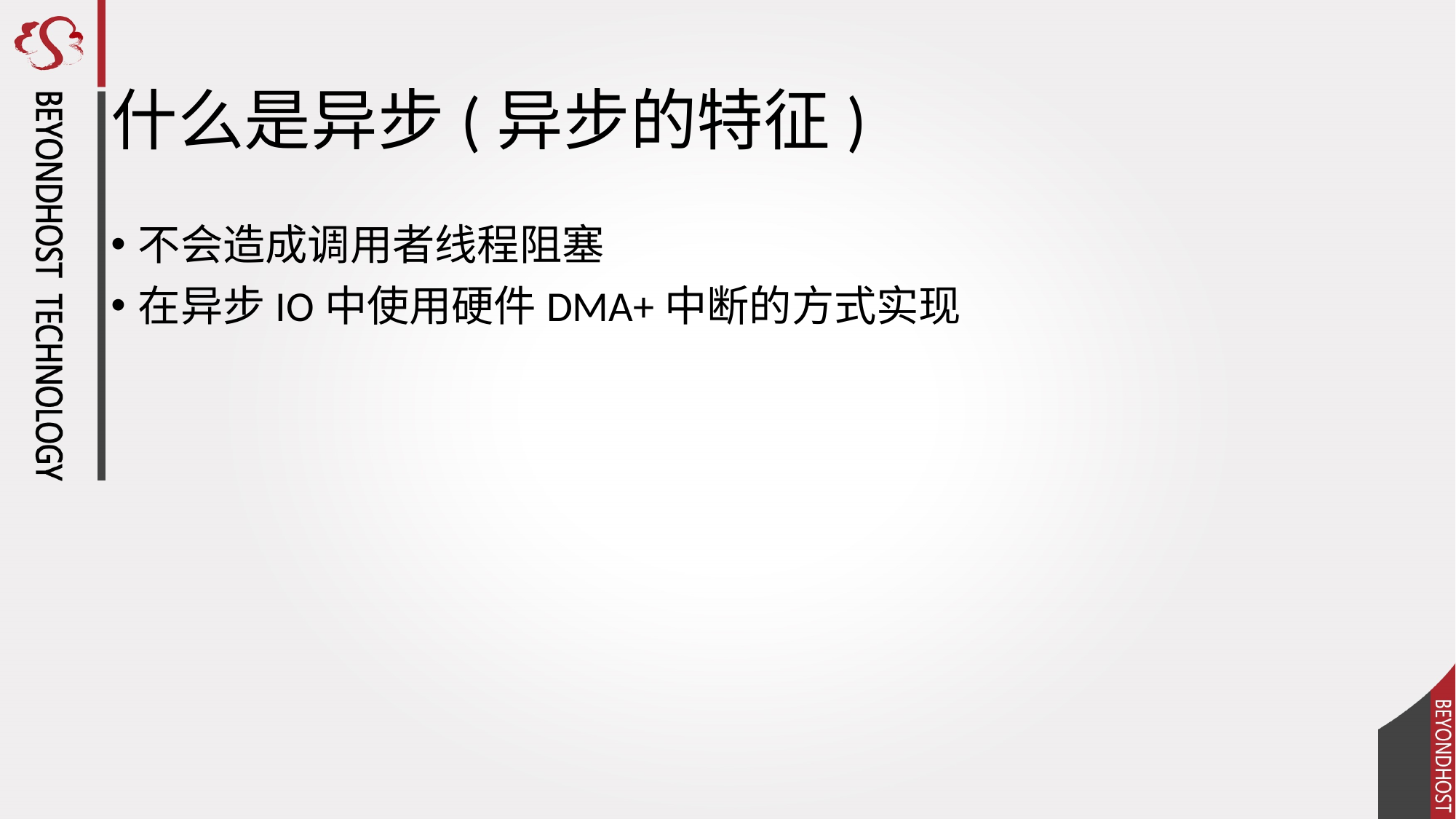

# 什么是异步(异步的特征)
不会造成调用者线程阻塞
在异步IO中使用硬件DMA+中断的方式实现